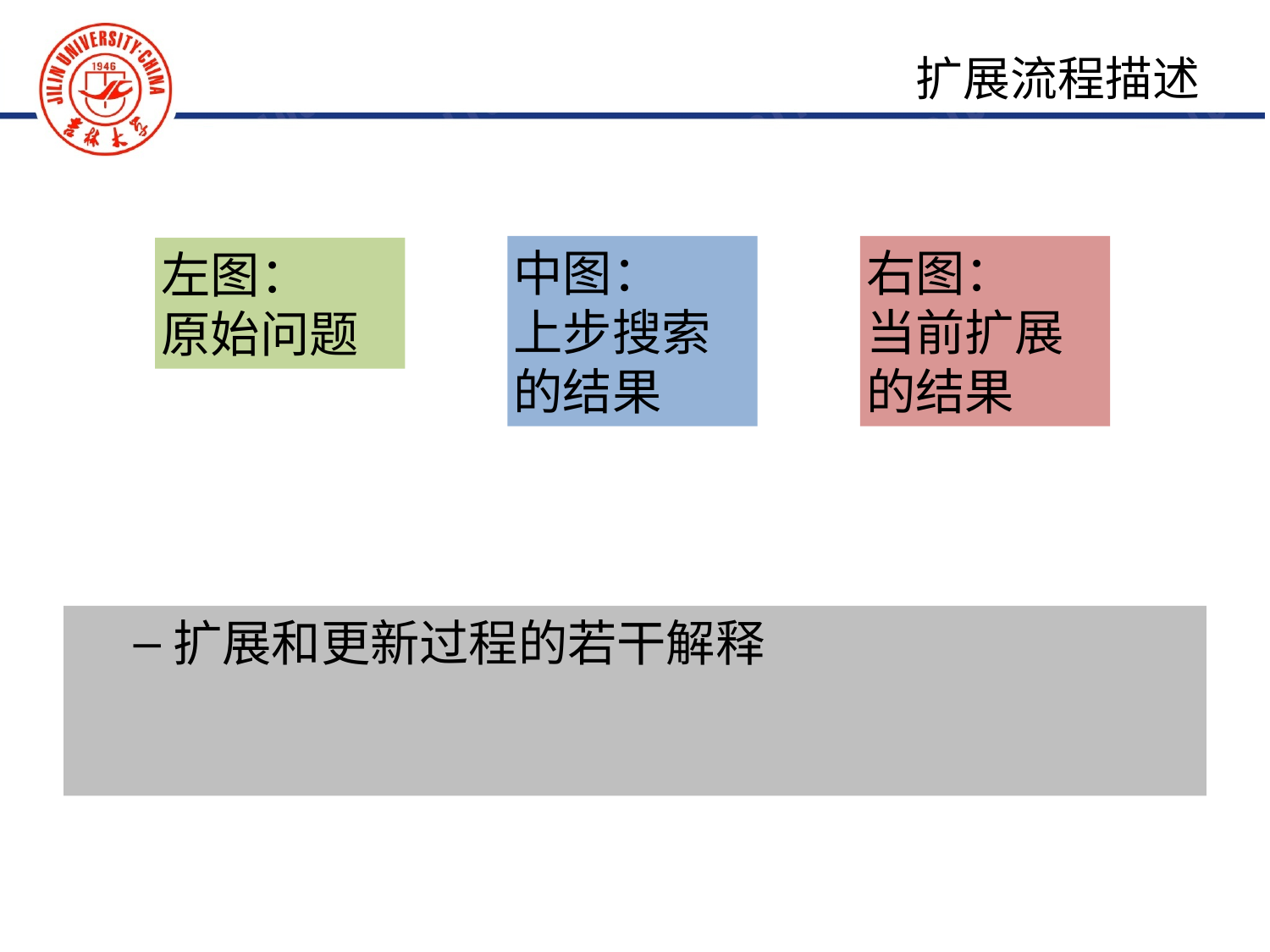

扩展流程描述
中图：
上步搜索的结果
右图：
当前扩展的结果
左图：
原始问题
扩展和更新过程的若干解释
6